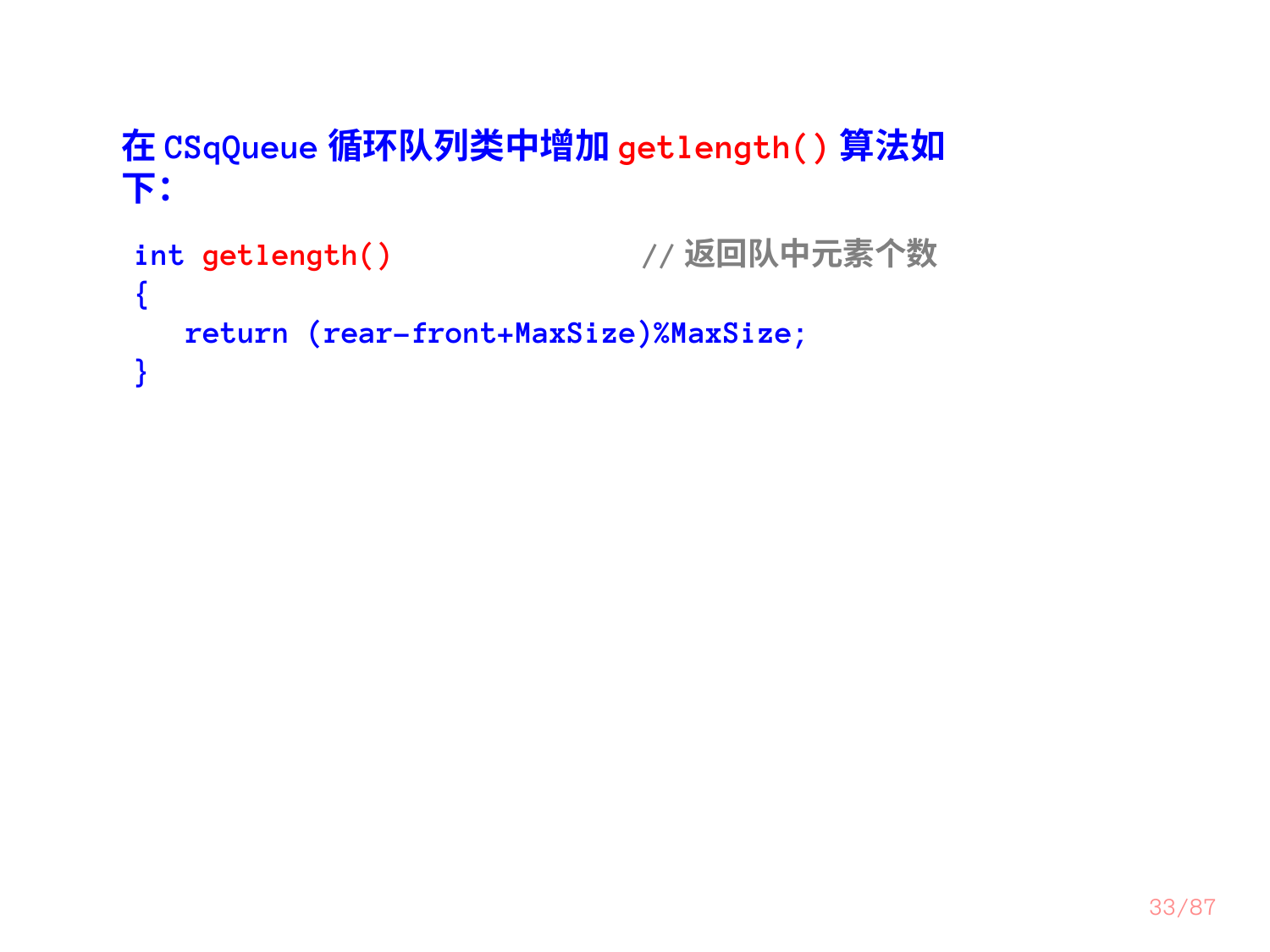

在CSqQueue循环队列类中增加getlength()算法如下：
int getlength()		//返回队中元素个数
{
   return (rear-front+MaxSize)%MaxSize;
}
33/87